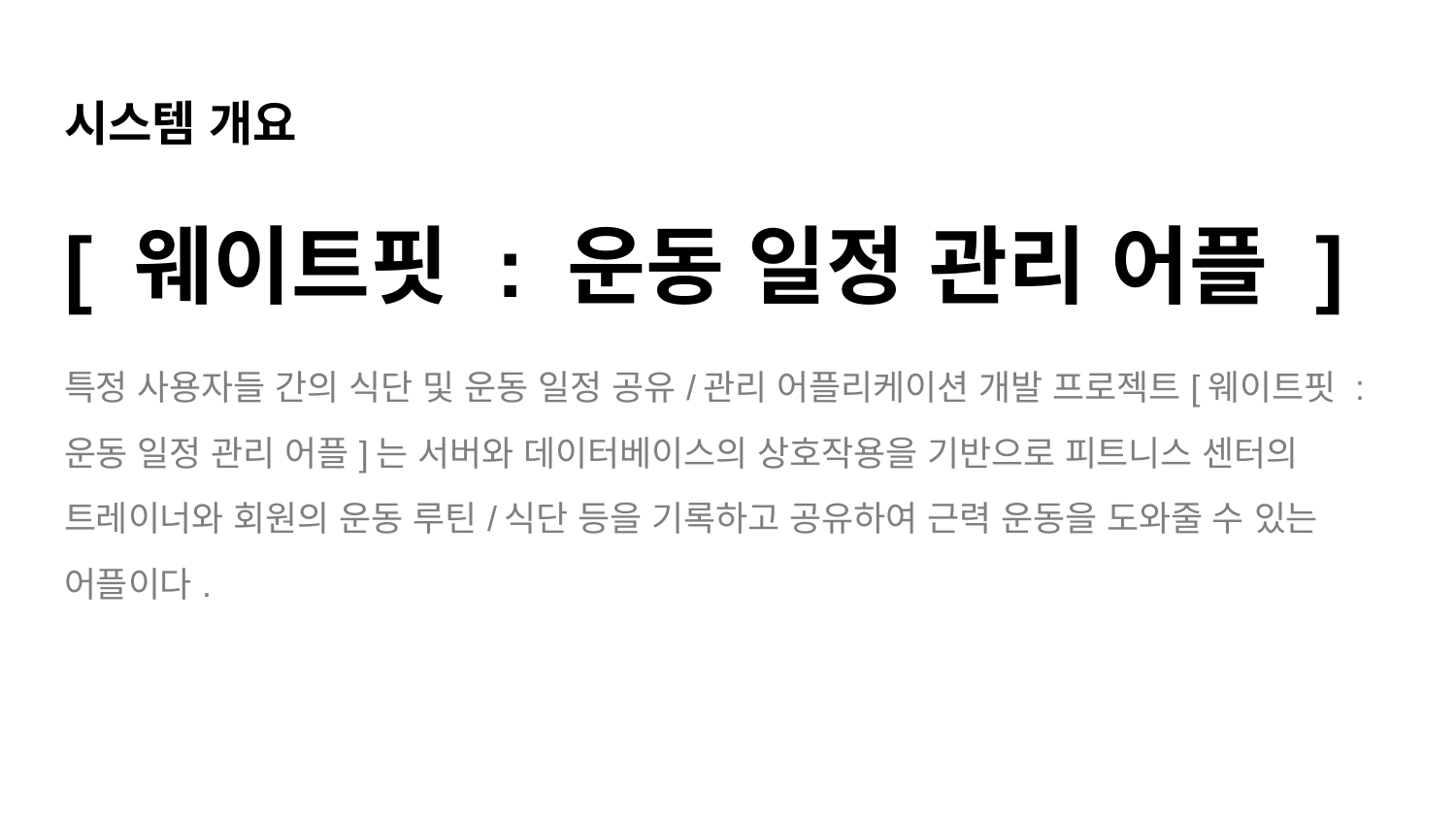

# 시스템 개요
[ 웨이트핏 : 운동 일정 관리 어플 ]
특정 사용자들 간의 식단 및 운동 일정 공유/관리 어플리케이션 개발 프로젝트[웨이트핏 : 운동 일정 관리 어플]는 서버와 데이터베이스의 상호작용을 기반으로 피트니스 센터의 트레이너와 회원의 운동 루틴/식단 등을 기록하고 공유하여 근력 운동을 도와줄 수 있는 어플이다.